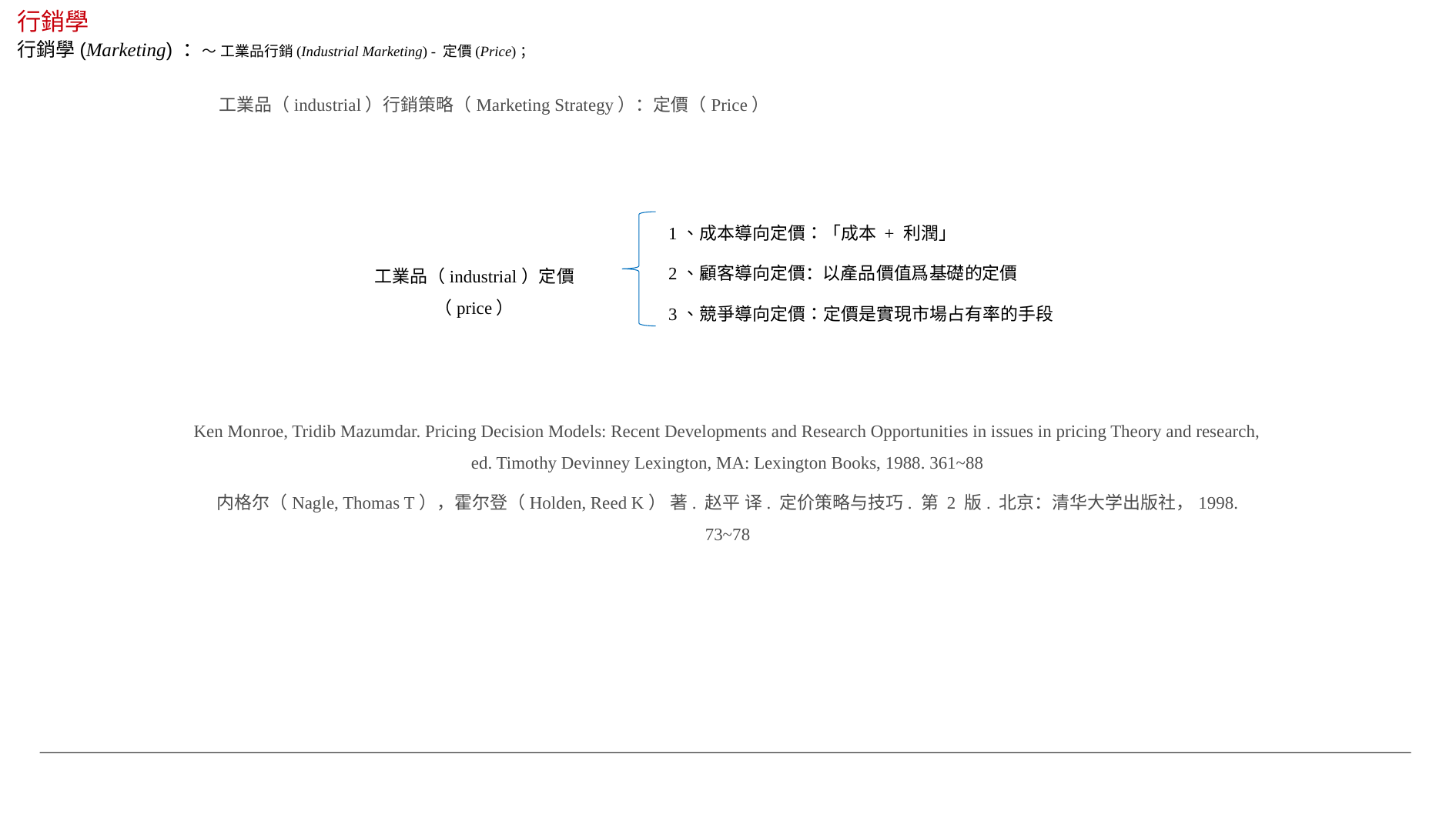

行銷學
行銷學(Marketing) ：～ 工業品行銷(Industrial Marketing) - 定價(Price)；
工業品（industrial）行銷策略（Marketing Strategy）：定價（Price）
1、成本導向定價：「成本 + 利潤」

2、顧客導向定價：以產品價值爲基礎的定價
工業品（industrial）定價（price）
3、競爭導向定價：定價是實現市場占有率的手段
Ken Monroe, Tridib Mazumdar. Pricing Decision Models: Recent Developments and Research Opportunities in issues in pricing Theory and research, ed. Timothy Devinney Lexington, MA: Lexington Books, 1988. 361~88
内格尔（Nagle, Thomas T），霍尔登（Holden, Reed K） 著. 赵平 译. 定价策略与技巧. 第 2 版. 北京：清华大学出版社，1998. 73~78